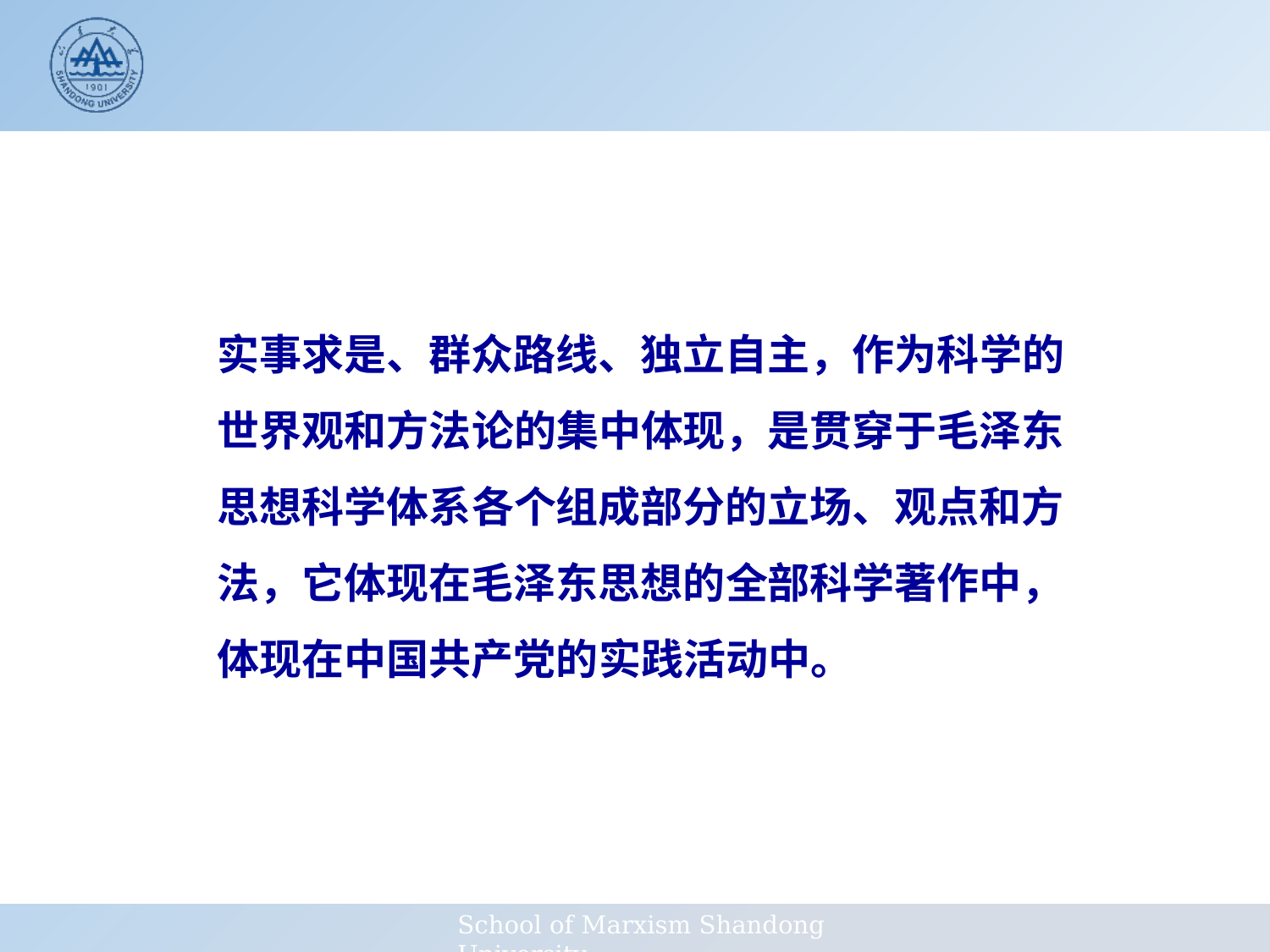

实事求是、群众路线、独立自主，作为科学的世界观和方法论的集中体现，是贯穿于毛泽东思想科学体系各个组成部分的立场、观点和方法，它体现在毛泽东思想的全部科学著作中，体现在中国共产党的实践活动中。